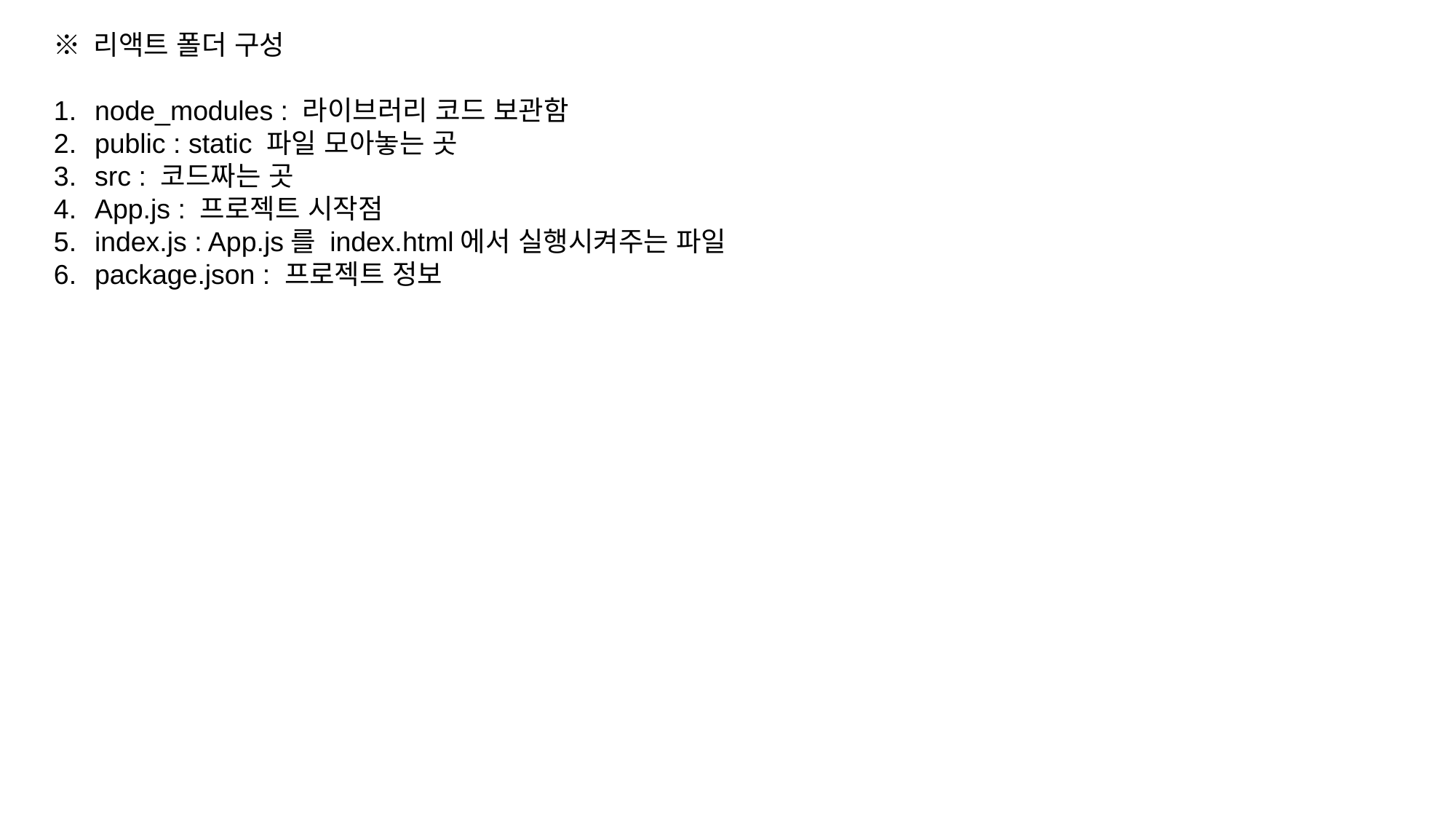

※ 리액트 폴더 구성

node_modules : 라이브러리 코드 보관함
public : static 파일 모아놓는 곳
src : 코드짜는 곳
App.js : 프로젝트 시작점
index.js : App.js를 index.html에서 실행시켜주는 파일
package.json : 프로젝트 정보